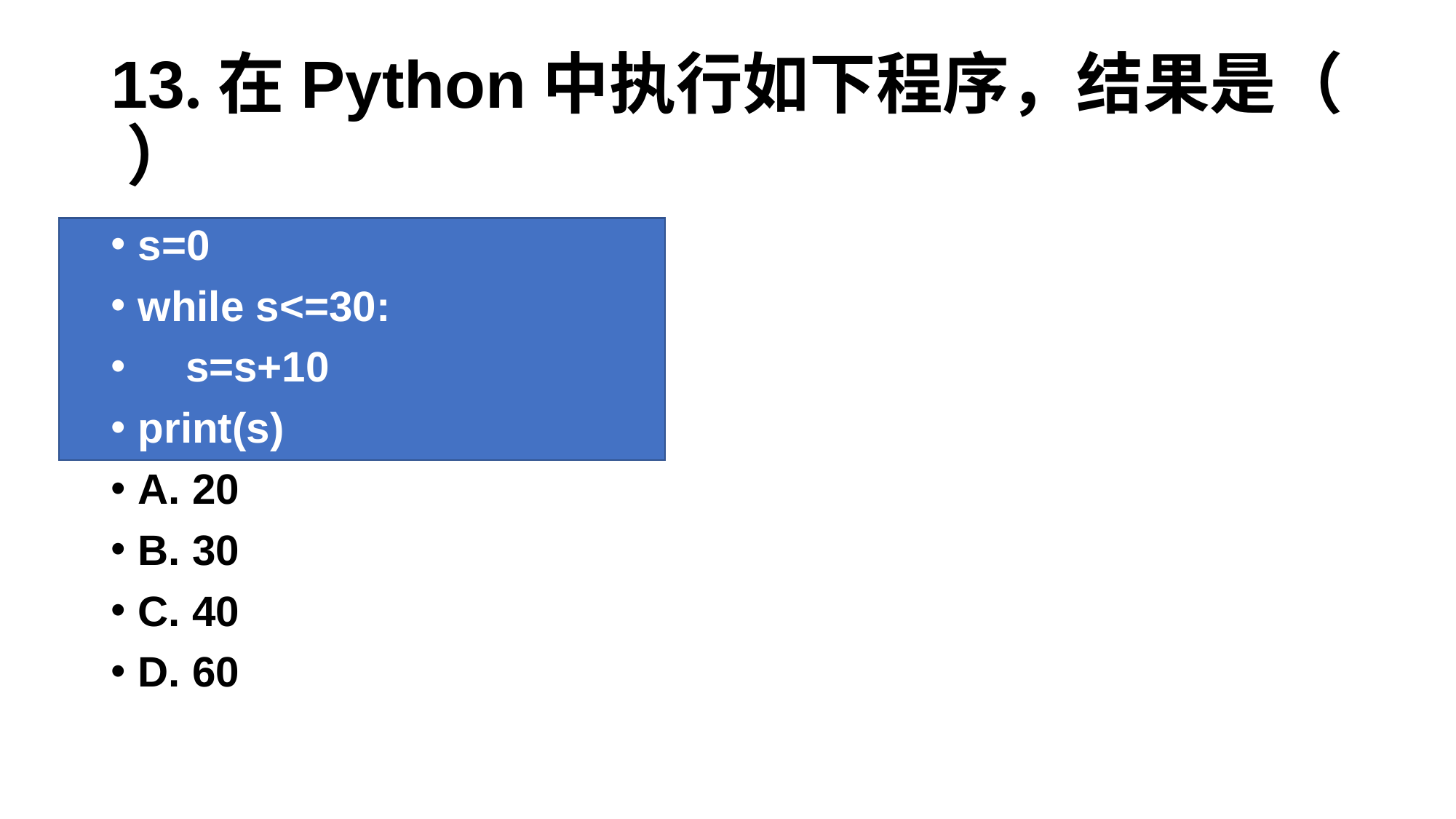

# 13.在Python中执行如下程序，结果是（  ）

s=0
while s<=30:
    s=s+10
print(s)
A. 20
B. 30
C. 40
D. 60